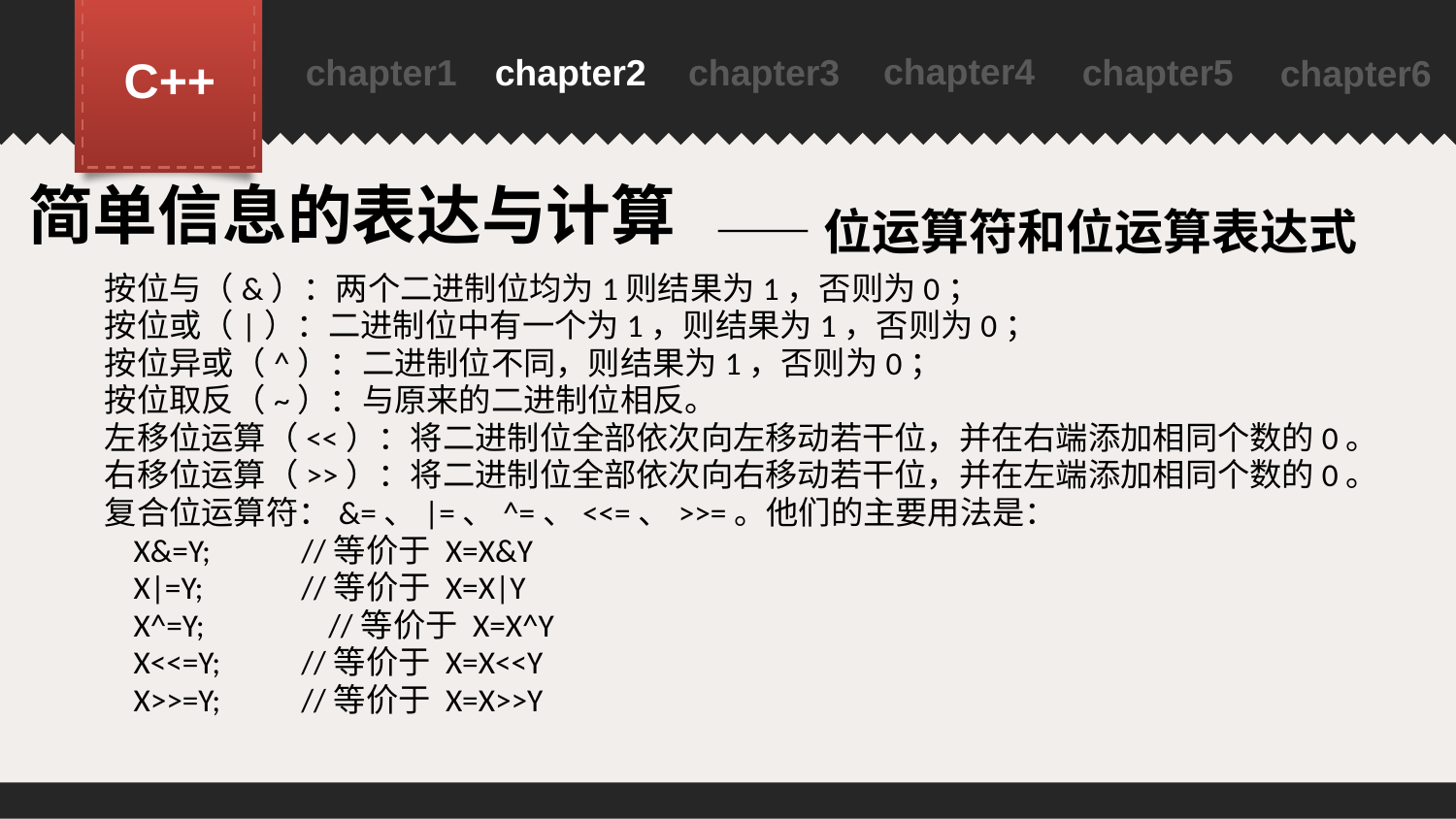

chapter4
C++
chapter1
chapter2
chapter3
chapter5
chapter6
PPT模板下载：www.1ppt.com/moban/     行业PPT模板：www.1ppt.com/hangye/
节日PPT模板：www.1ppt.com/jieri/           PPT素材下载：www.1ppt.com/sucai/
PPT背景图片：www.1ppt.com/beijing/      PPT图表下载：www.1ppt.com/tubiao/
优秀PPT下载：www.1ppt.com/xiazai/        PPT教程： www.1ppt.com/powerpoint/
Word教程： www.1ppt.com/word/              Excel教程：www.1ppt.com/excel/
资料下载：www.1ppt.com/ziliao/                PPT课件下载：www.1ppt.com/kejian/
范文下载：www.1ppt.com/fanwen/             试卷下载：www.1ppt.com/shiti/
教案下载：www.1ppt.com/jiaoan/

简单信息的表达与计算
——位运算符和位运算表达式
按位与（&）：两个二进制位均为1则结果为1，否则为0；
按位或（|）：二进制位中有一个为1，则结果为1，否则为0；
按位异或（^）：二进制位不同，则结果为1，否则为0；
按位取反（~）：与原来的二进制位相反。
左移位运算（<<）：将二进制位全部依次向左移动若干位，并在右端添加相同个数的0。
右移位运算（>>）：将二进制位全部依次向右移动若干位，并在左端添加相同个数的0。
复合位运算符：&=、|=、^=、<<=、>>=。他们的主要用法是：
X&=Y;	       //等价于 X=X&Y
X|=Y;  	       //等价于 X=X|Y
X^=Y;                 //等价于 X=X^Y
X<<=Y;	       //等价于 X=X<<Y
X>>=Y;	       //等价于 X=X>>Y